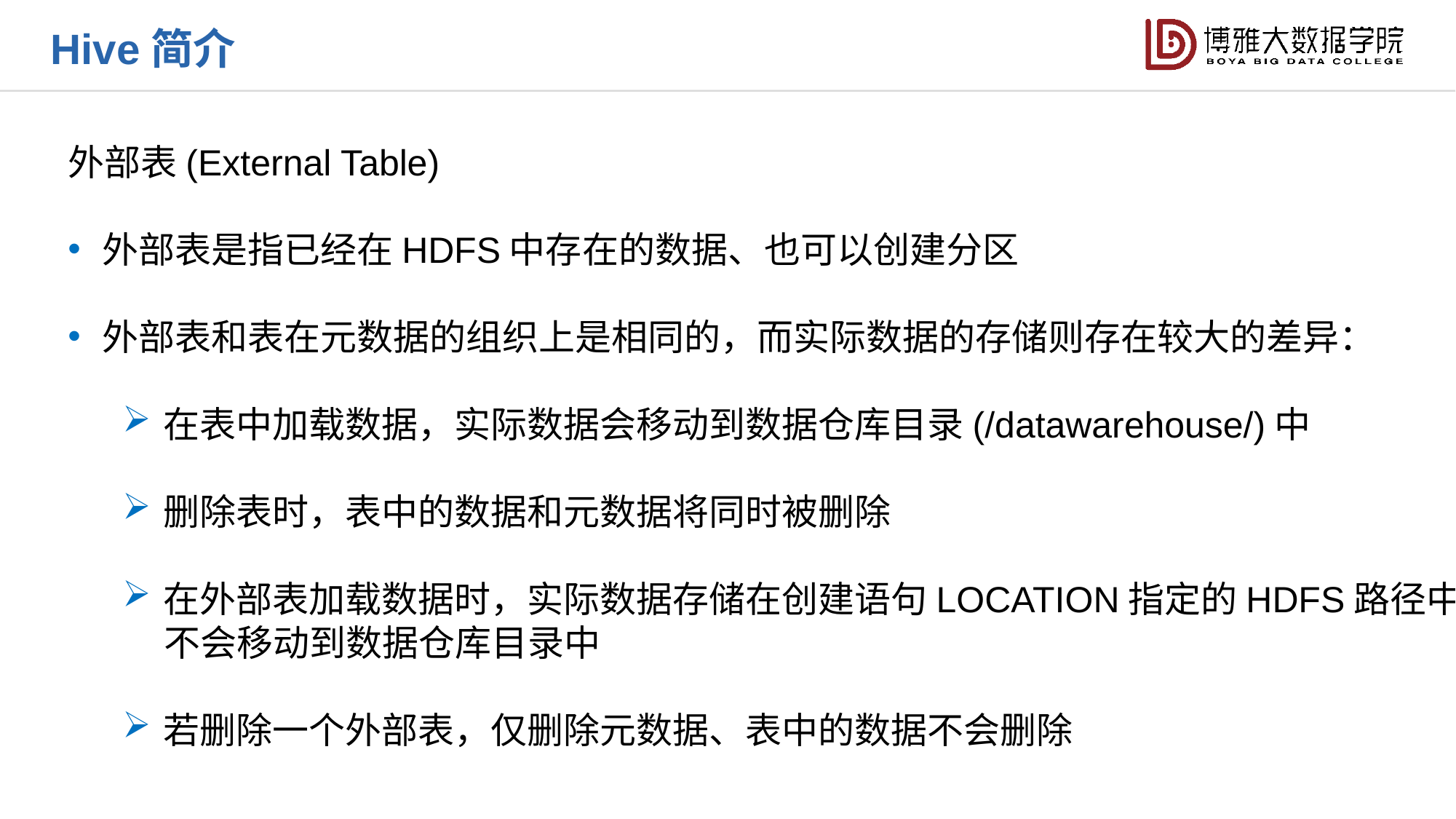

Hive简介
外部表(External Table)

外部表是指已经在HDFS中存在的数据、也可以创建分区

外部表和表在元数据的组织上是相同的，而实际数据的存储则存在较大的差异：

在表中加载数据，实际数据会移动到数据仓库目录(/datawarehouse/)中

删除表时，表中的数据和元数据将同时被删除

在外部表加载数据时，实际数据存储在创建语句LOCATION指定的HDFS路径中，
    不会移动到数据仓库目录中

若删除一个外部表，仅删除元数据、表中的数据不会删除